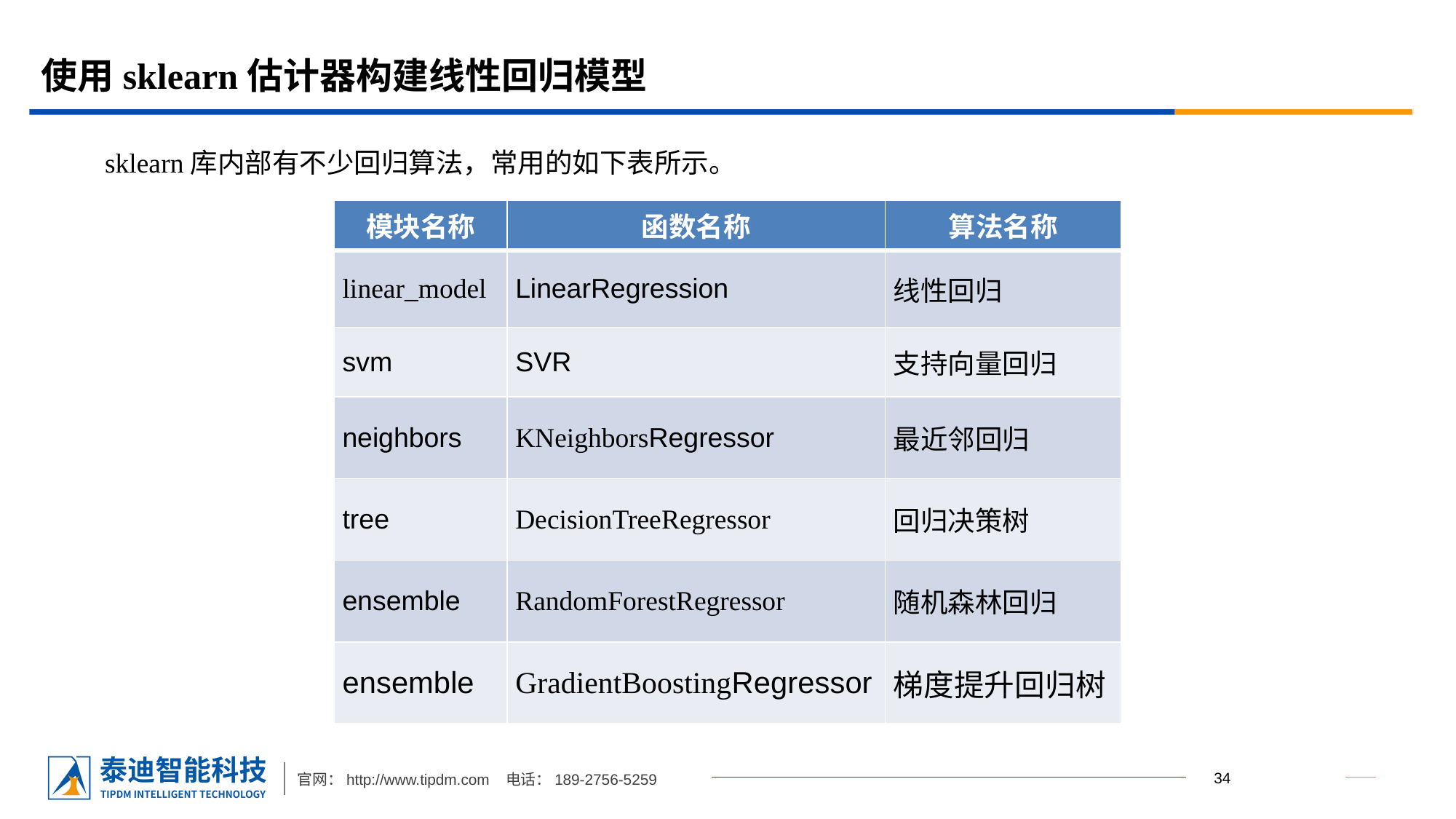

# 使用sklearn估计器构建线性回归模型
sklearn库内部有不少回归算法，常用的如下表所示。
| 模块名称 | 函数名称 | 算法名称 |
| --- | --- | --- |
| linear\_model | LinearRegression | 线性回归 |
| svm | SVR | 支持向量回归 |
| neighbors | KNeighborsRegressor | 最近邻回归 |
| tree | DecisionTreeRegressor | 回归决策树 |
| ensemble | RandomForestRegressor | 随机森林回归 |
| ensemble | GradientBoostingRegressor | 梯度提升回归树 |